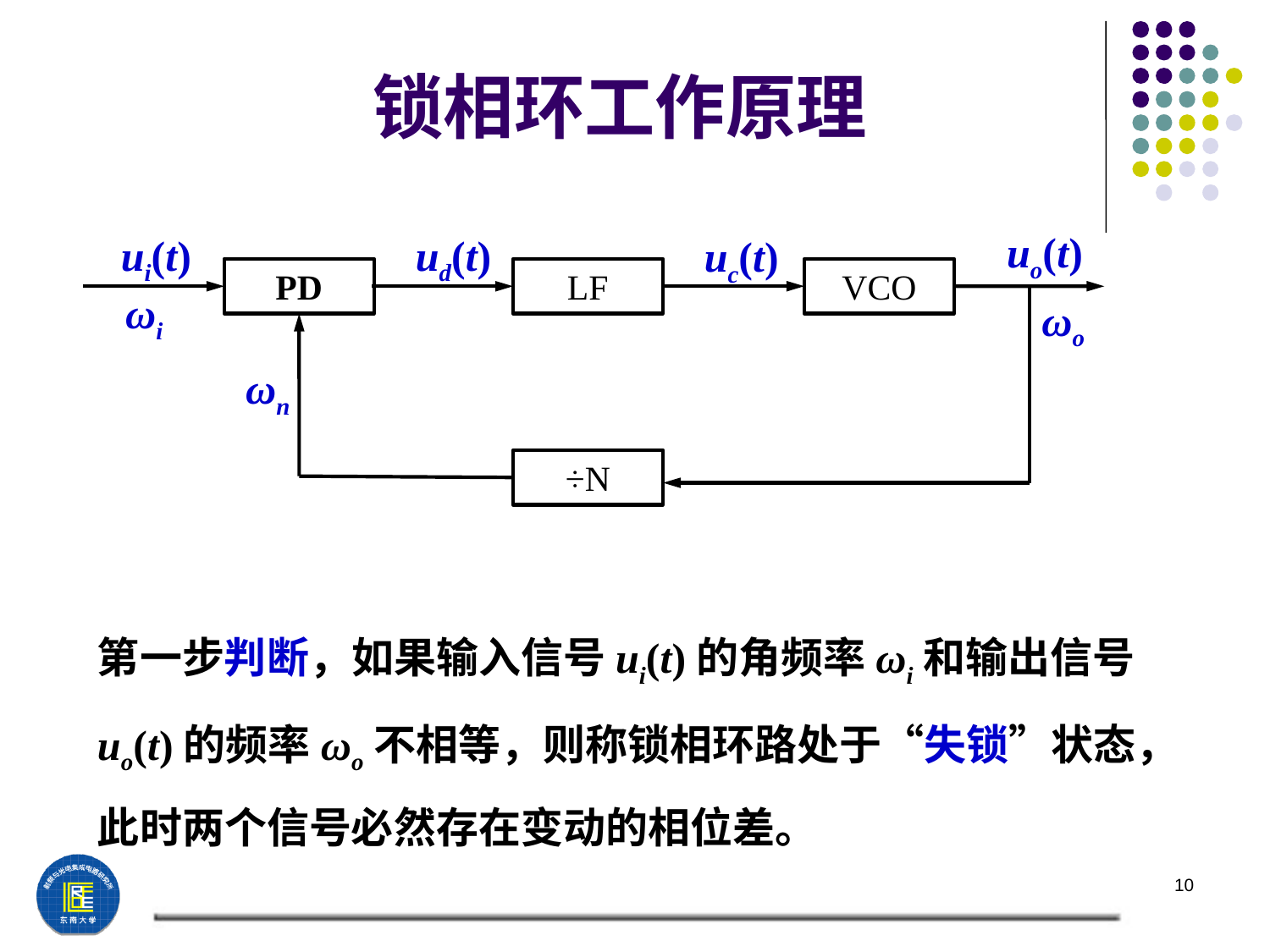

锁相环工作原理
uo(t)
ud(t)
ui(t)
uc(t)
PD
LF
VCO
ωi
ωo
ωn
÷N
第一步判断，如果输入信号ui(t)的角频率ωi和输出信号uo(t)的频率ωo不相等，则称锁相环路处于“失锁”状态，此时两个信号必然存在变动的相位差。
10